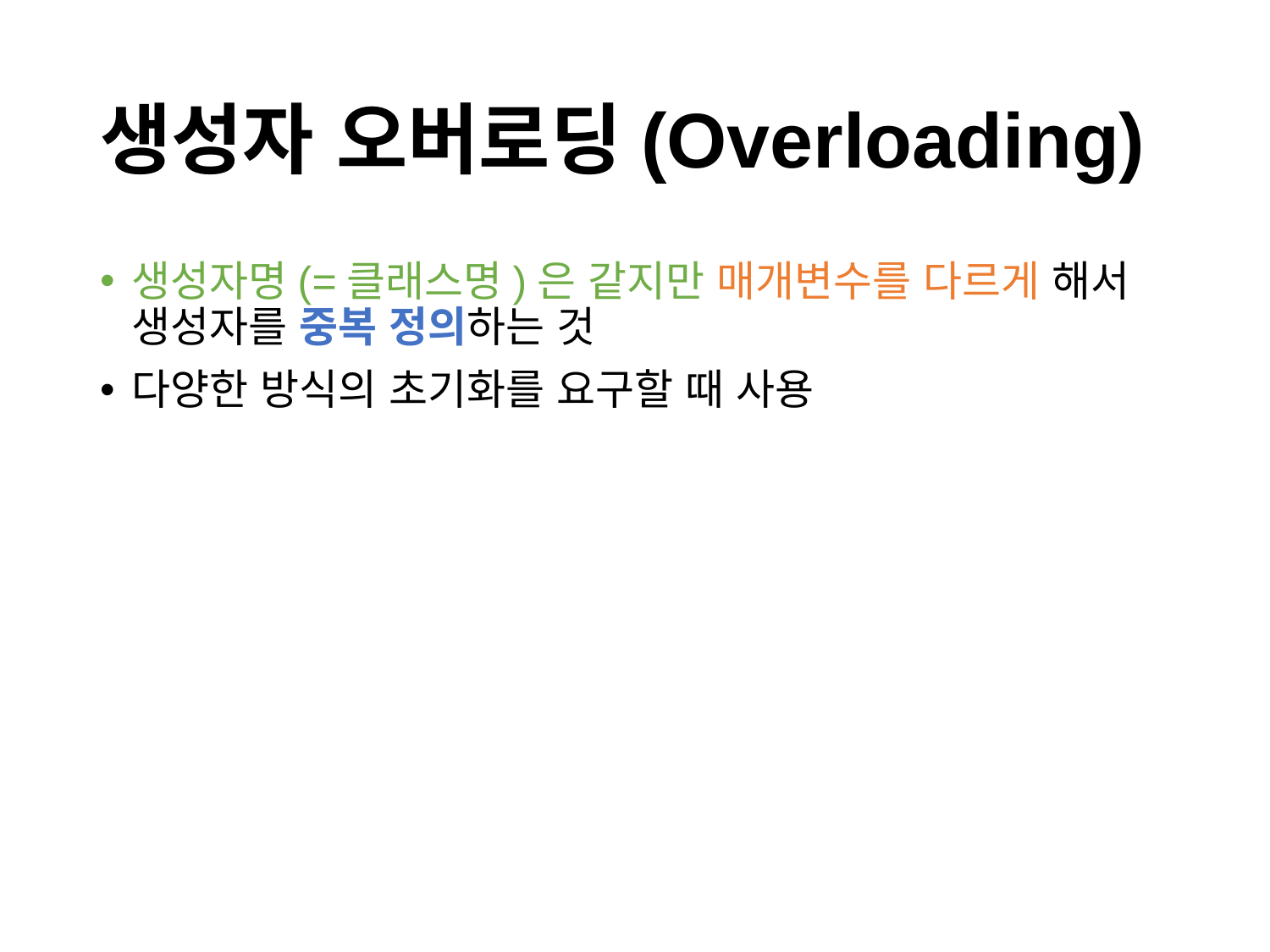

# 생성자 오버로딩(Overloading)
생성자명(=클래스명)은 같지만 매개변수를 다르게 해서 생성자를 중복 정의하는 것
다양한 방식의 초기화를 요구할 때 사용